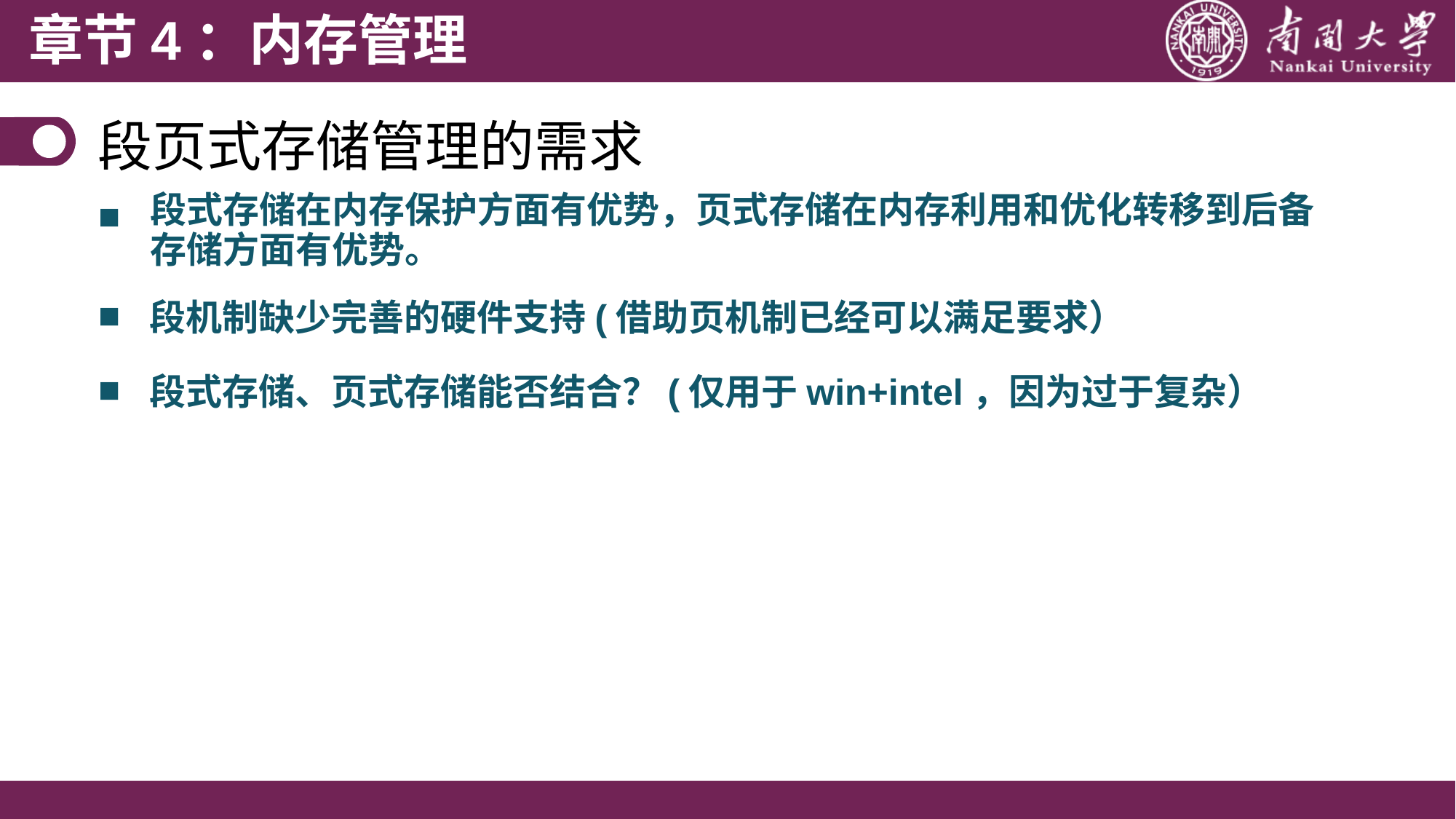

章节4：内存管理
段页式存储管理的需求
段式存储在内存保护方面有优势，页式存储在内存利用和优化转移到后备存储方面有优势。
■
■
段机制缺少完善的硬件支持(借助页机制已经可以满足要求）
■
段式存储、页式存储能否结合？(仅用于win+intel，因为过于复杂）